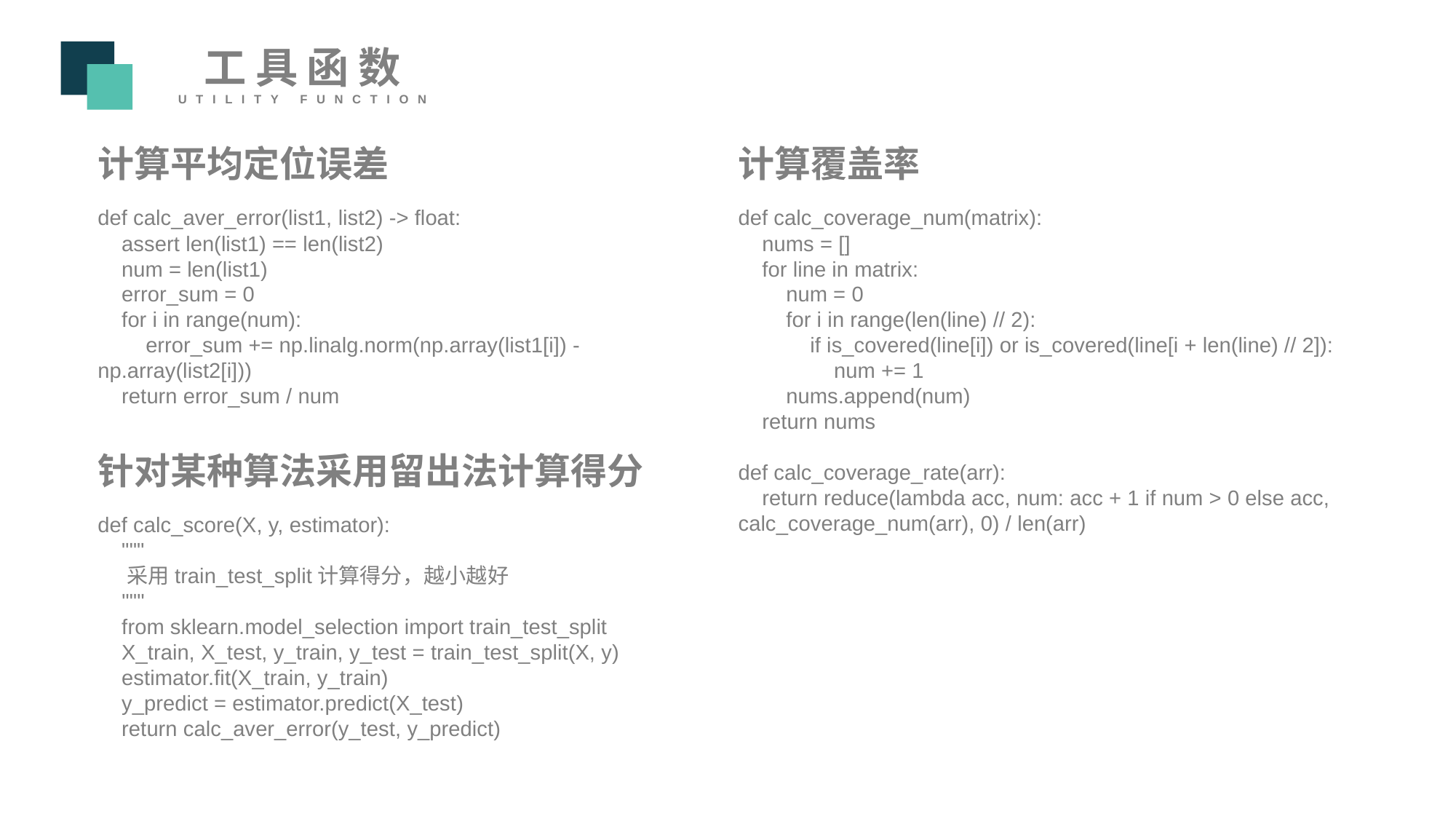

工具函数
UTILITY FUNCTION

计算平均定位误差

def calc_aver_error(list1, list2) -> float:
    assert len(list1) == len(list2)
    num = len(list1)
    error_sum = 0
    for i in range(num):
        error_sum += np.linalg.norm(np.array(list1[i]) - np.array(list2[i]))
    return error_sum / num
计算覆盖率

def calc_coverage_num(matrix):
    nums = []
    for line in matrix:
        num = 0
        for i in range(len(line) // 2):
            if is_covered(line[i]) or is_covered(line[i + len(line) // 2]):
                num += 1
        nums.append(num)
    return nums
def calc_coverage_rate(arr):
    return reduce(lambda acc, num: acc + 1 if num > 0 else acc, calc_coverage_num(arr), 0) / len(arr)
针对某种算法采用留出法计算得分

def calc_score(X, y, estimator):
    """
    采用train_test_split计算得分，越小越好
    """
    from sklearn.model_selection import train_test_split
    X_train, X_test, y_train, y_test = train_test_split(X, y)
    estimator.fit(X_train, y_train)
    y_predict = estimator.predict(X_test)
    return calc_aver_error(y_test, y_predict)